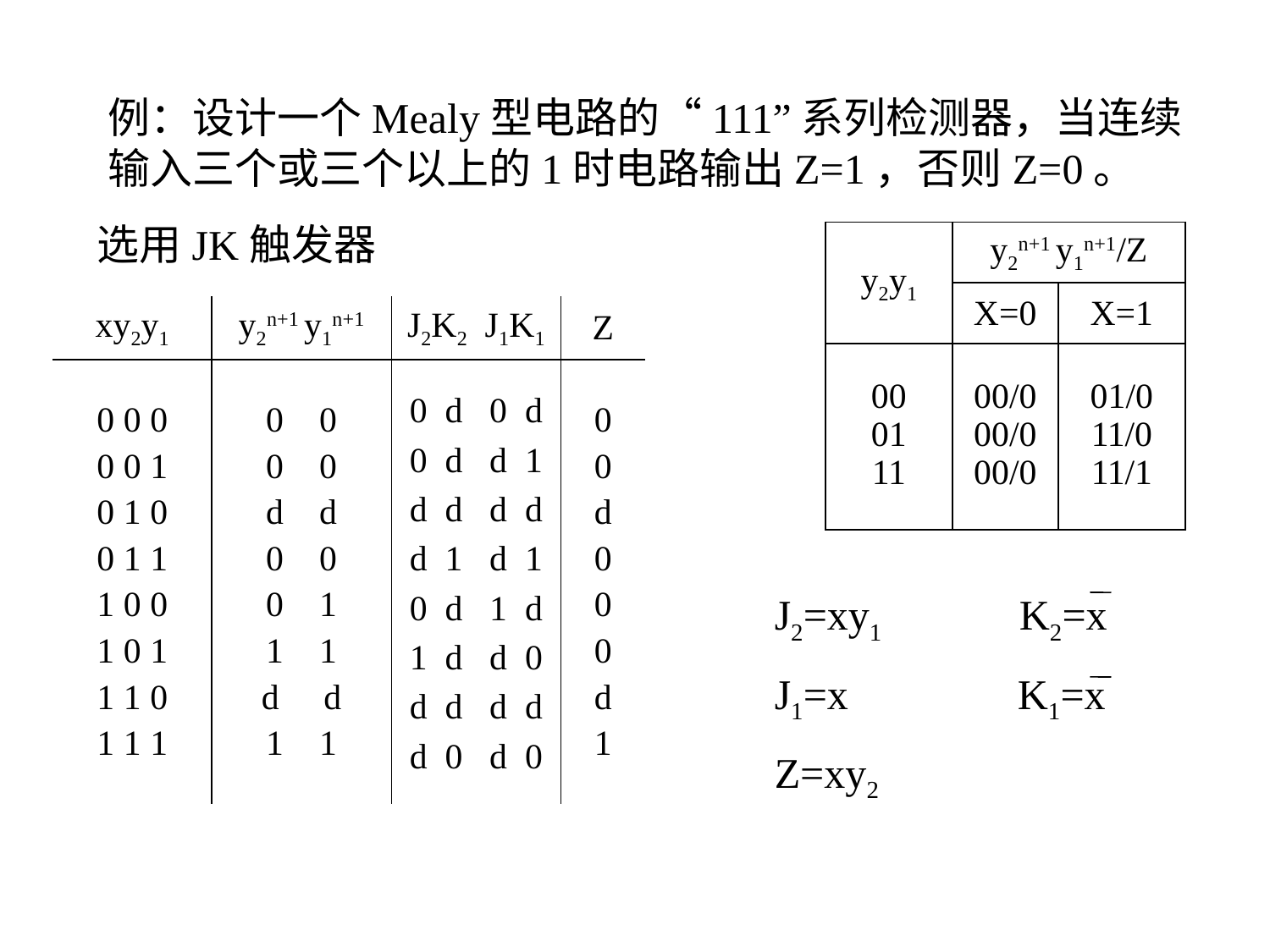

例：设计一个Mealy型电路的“111”系列检测器，当连续输入三个或三个以上的1时电路输出Z=1，否则Z=0。
选用JK触发器
| y2y1 | y2n+1 y1n+1/Z |  |
| --- | --- | --- |
|  | X=0 | X=1 |
| 00 01 11 | 00/0 00/0 00/0 | 01/0 11/0 11/1 |
| xy2y1 | y2n+1 y1n+1 | J2K2 J1K1 | Z |
| --- | --- | --- | --- |
| 0 0 0 0 0 1 0 1 0 0 1 1 1 0 0 1 0 1 1 1 0 1 1 1 | 0 0 0 0 d d 0 0 0 1 1 1 d d 1 1 |  | 0 0 d 0 0 0 d 1 |
0  d   0  d
0  d   d  1
d  d   d  d
d  1   d  1
0  d   1  d
1  d   d  0
d  d   d  d
d  0   d  0
J2=xy1             K2=x
J1=x                K1=x
Z=xy2